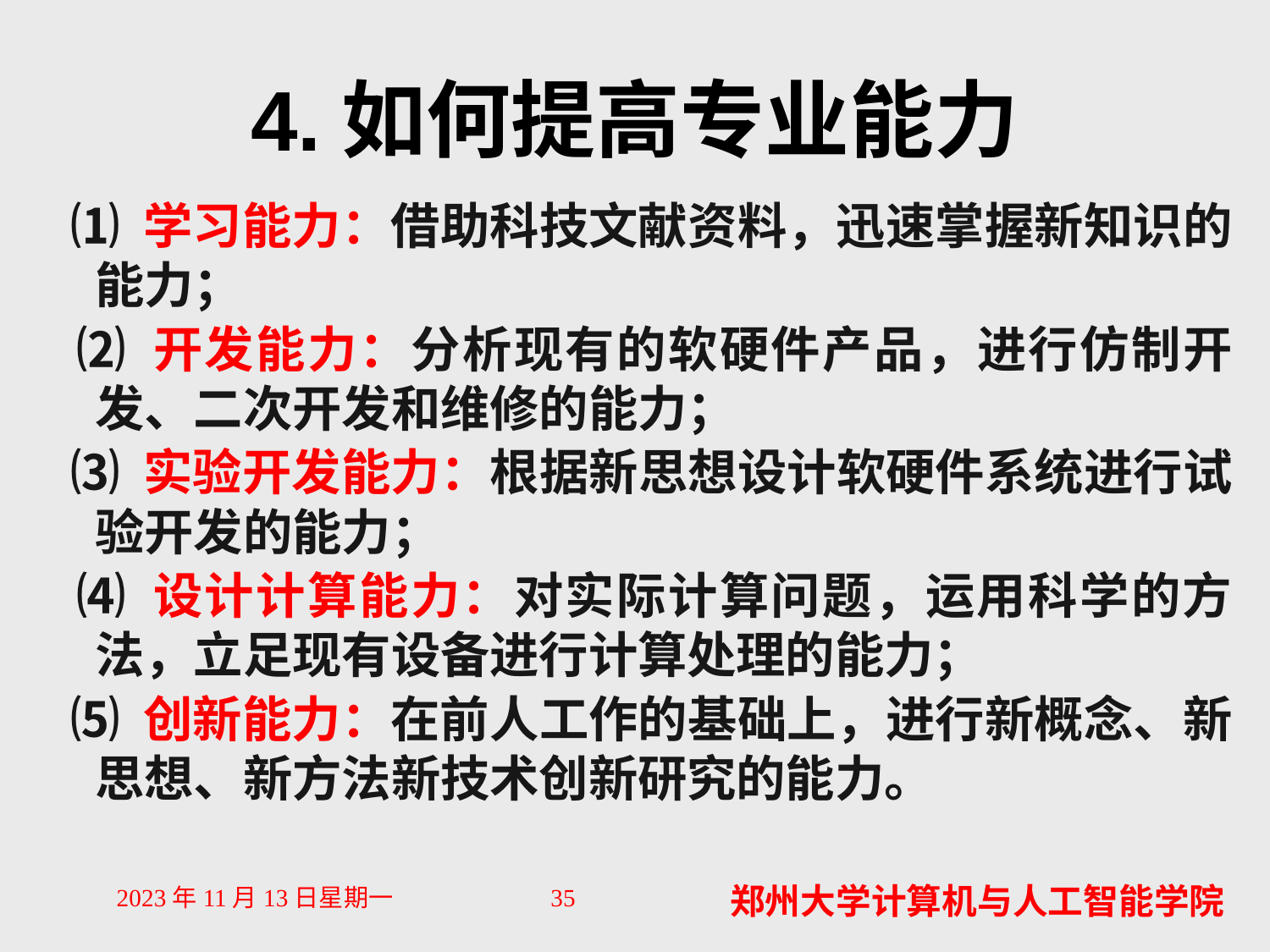

# 4.如何提高专业能力
  ⑴ 学习能力：借助科技文献资料，迅速掌握新知识的能力；
  ⑵ 开发能力：分析现有的软硬件产品，进行仿制开发、二次开发和维修的能力；
  ⑶ 实验开发能力：根据新思想设计软硬件系统进行试验开发的能力；
  ⑷ 设计计算能力：对实际计算问题，运用科学的方法，立足现有设备进行计算处理的能力；
  ⑸ 创新能力：在前人工作的基础上，进行新概念、新思想、新方法新技术创新研究的能力。